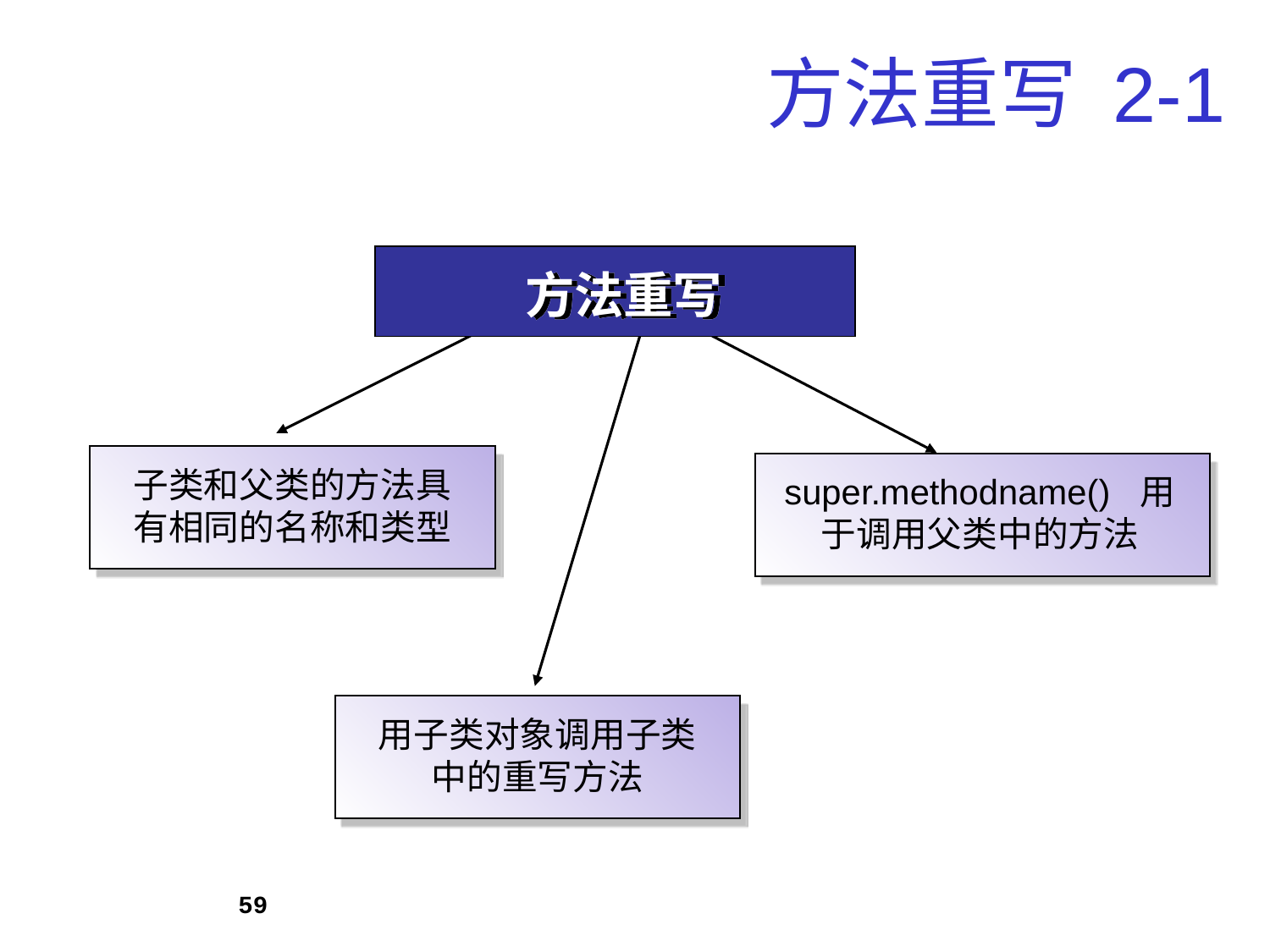

# 方法重写 2-1

方法重写

子类和父类的方法具有相同的名称和类型

super.methodname() 用于调用父类中的方法

用子类对象调用子类中的重写方法
59